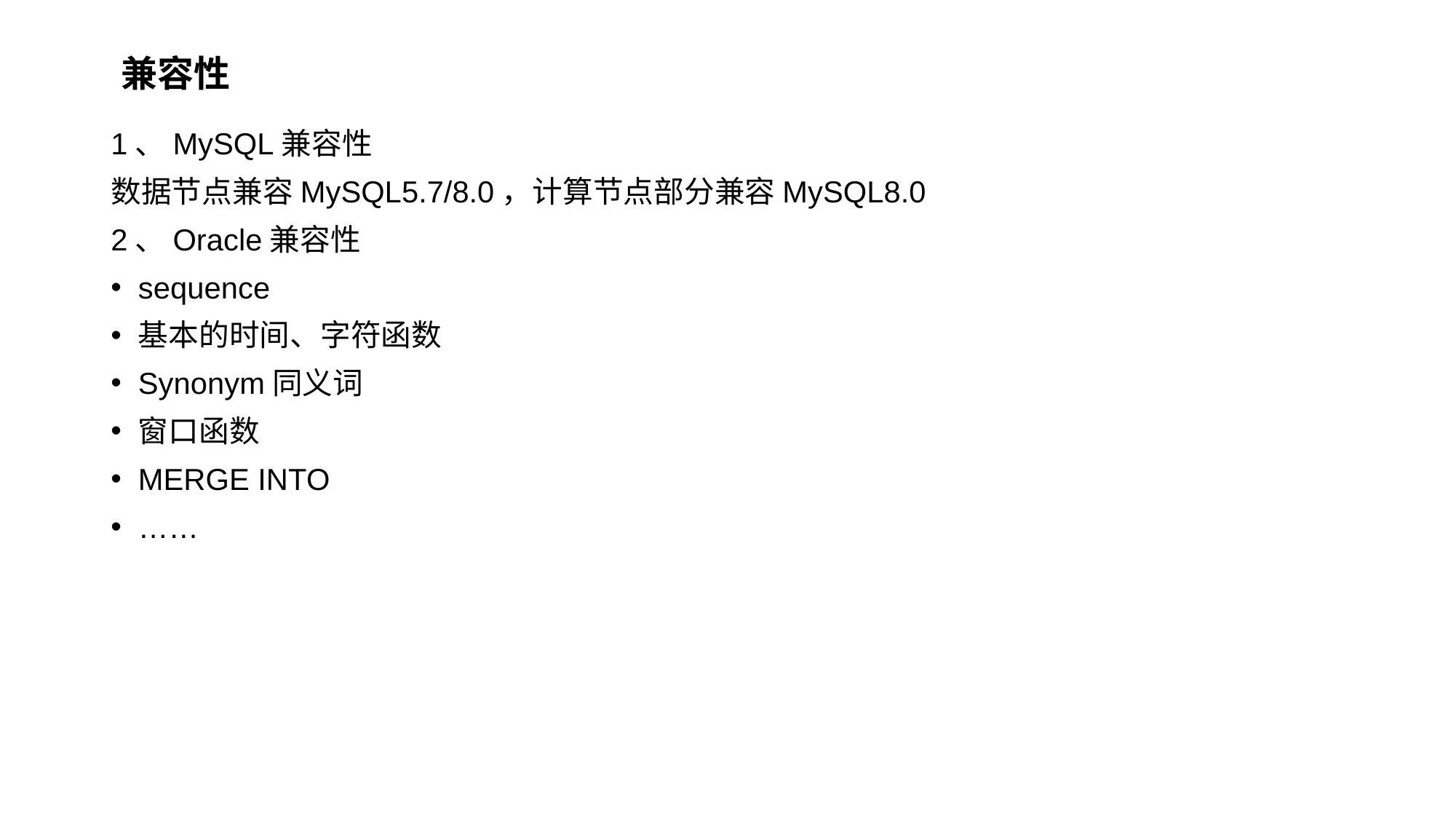

# 兼容性
1、MySQL兼容性
数据节点兼容MySQL5.7/8.0，计算节点部分兼容MySQL8.0
2、Oracle兼容性
sequence
基本的时间、字符函数
Synonym同义词
窗口函数
MERGE INTO
……